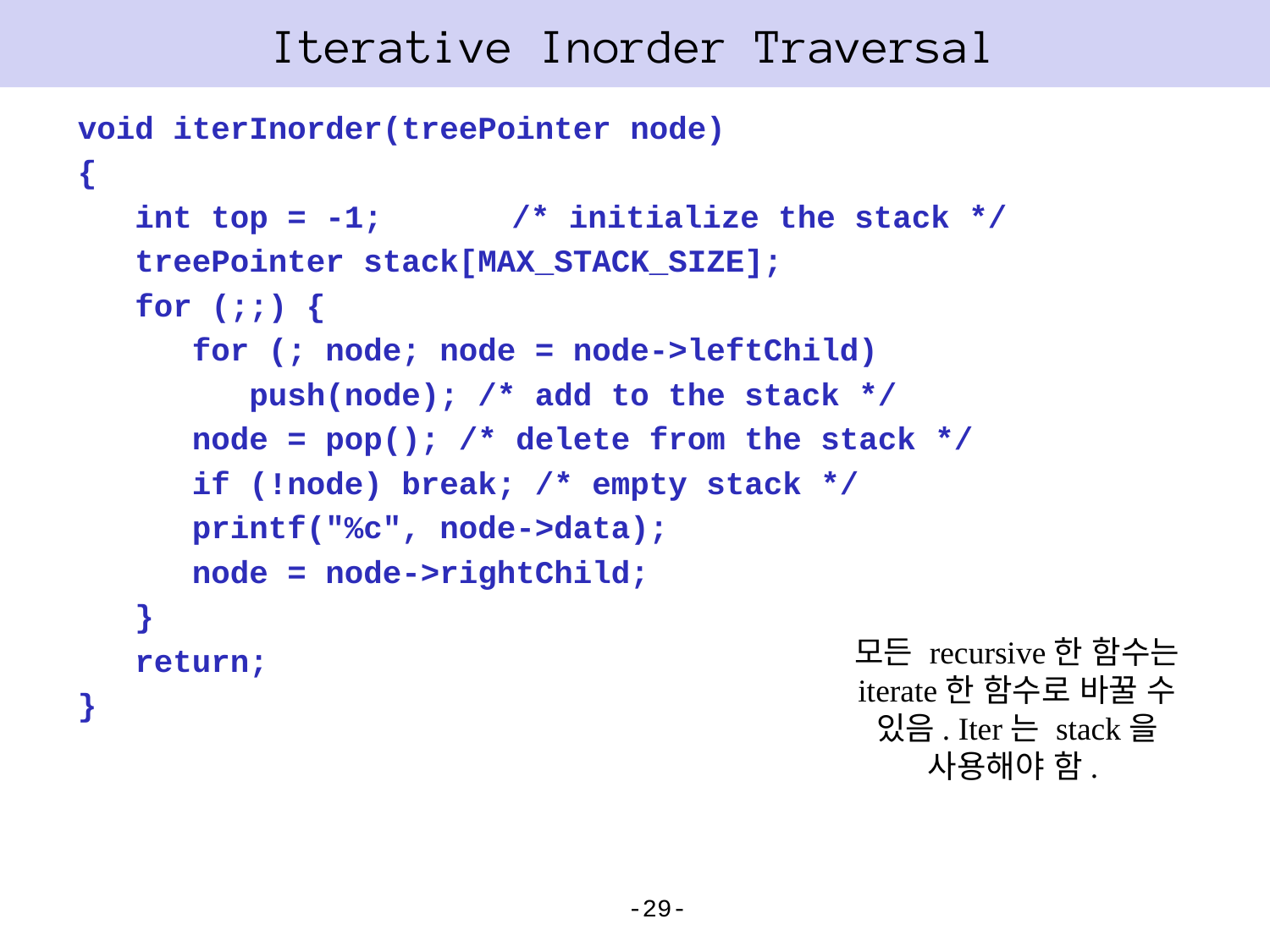

# Iterative Inorder Traversal
void iterInorder(treePointer node)
{
   int top = -1; 	/* initialize the stack */
   treePointer stack[MAX_STACK_SIZE];
   for (;;) {
      for (; node; node = node->leftChild)
         push(node); /* add to the stack */
      node = pop(); /* delete from the stack */
      if (!node) break; /* empty stack */
      printf("%c", node->data);
      node = node->rightChild;
   }
   return;
}
모든 recursive한 함수는 iterate한 함수로 바꿀 수 있음. Iter는 stack을 사용해야 함.
-29-